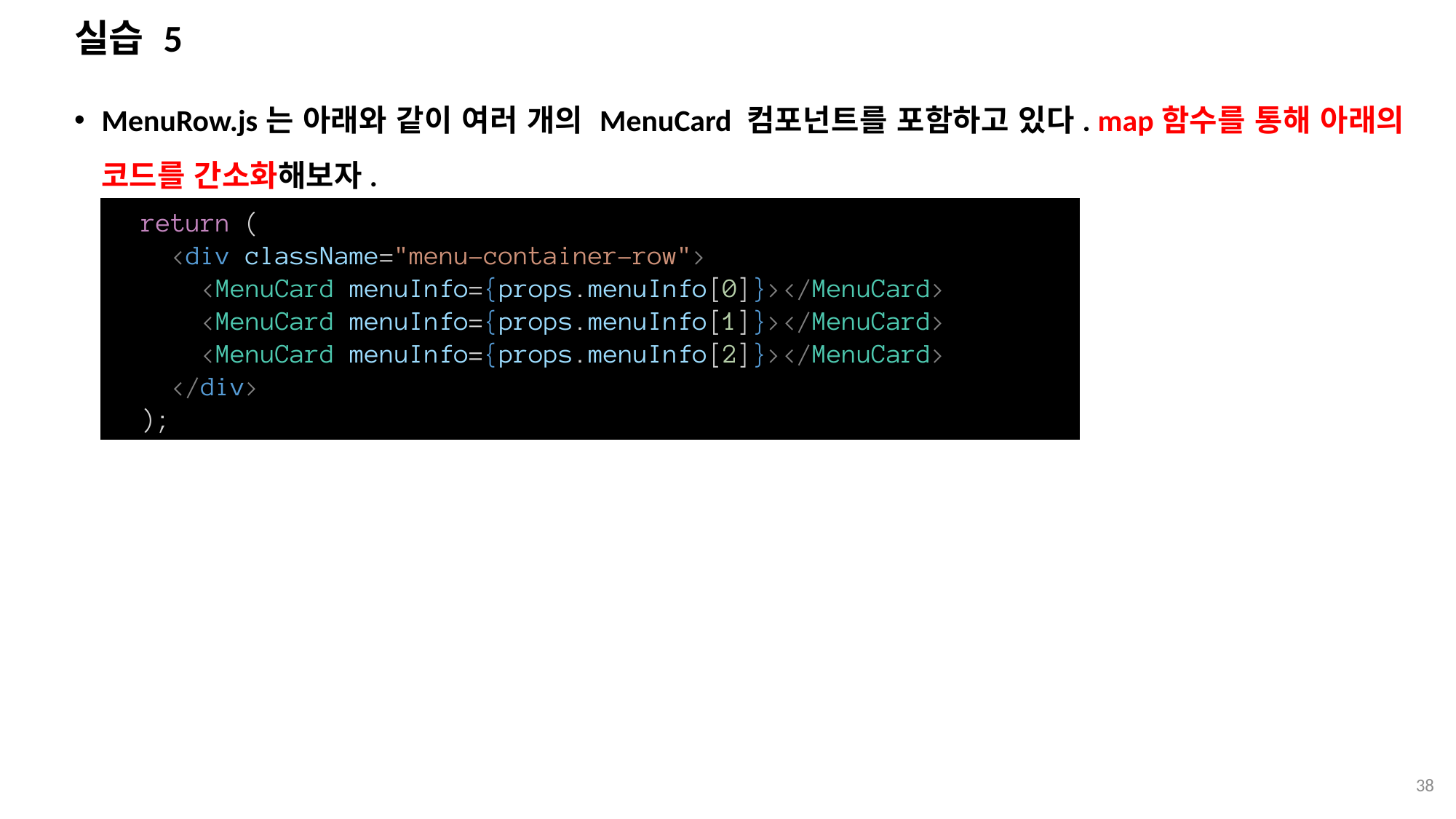

# 실습 5
MenuRow.js는 아래와 같이 여러 개의 MenuCard 컴포넌트를 포함하고 있다. map함수를 통해 아래의 코드를 간소화해보자.

  return (
    <div className="menu-container-row">
      <MenuCard menuInfo={props.menuInfo[0]}></MenuCard>
      <MenuCard menuInfo={props.menuInfo[1]}></MenuCard>
      <MenuCard menuInfo={props.menuInfo[2]}></MenuCard>
    </div>
  );
38